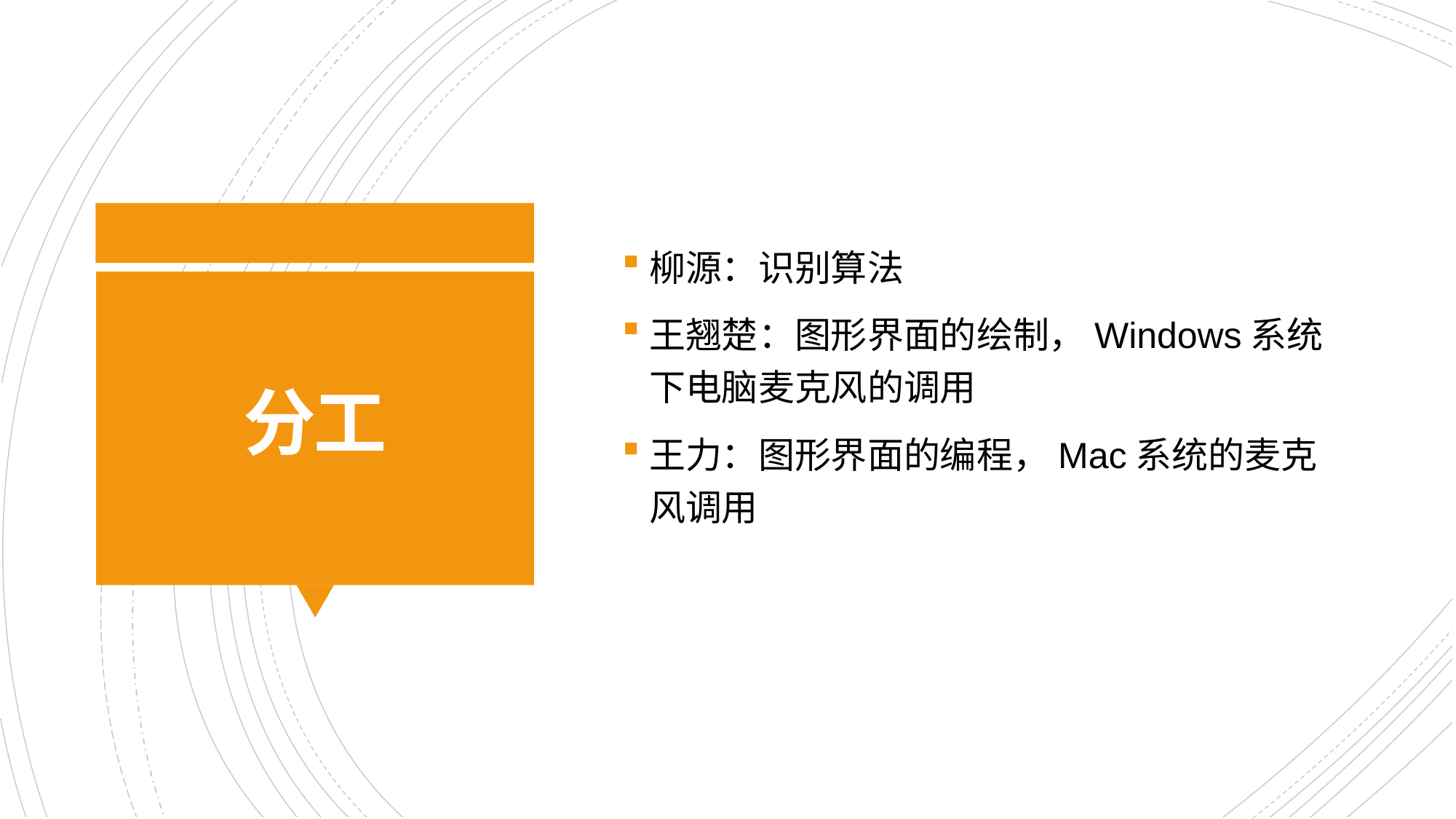

柳源：识别算法
王翘楚：图形界面的绘制，Windows系统下电脑麦克风的调用
王力：图形界面的编程，Mac系统的麦克风调用

# 分工